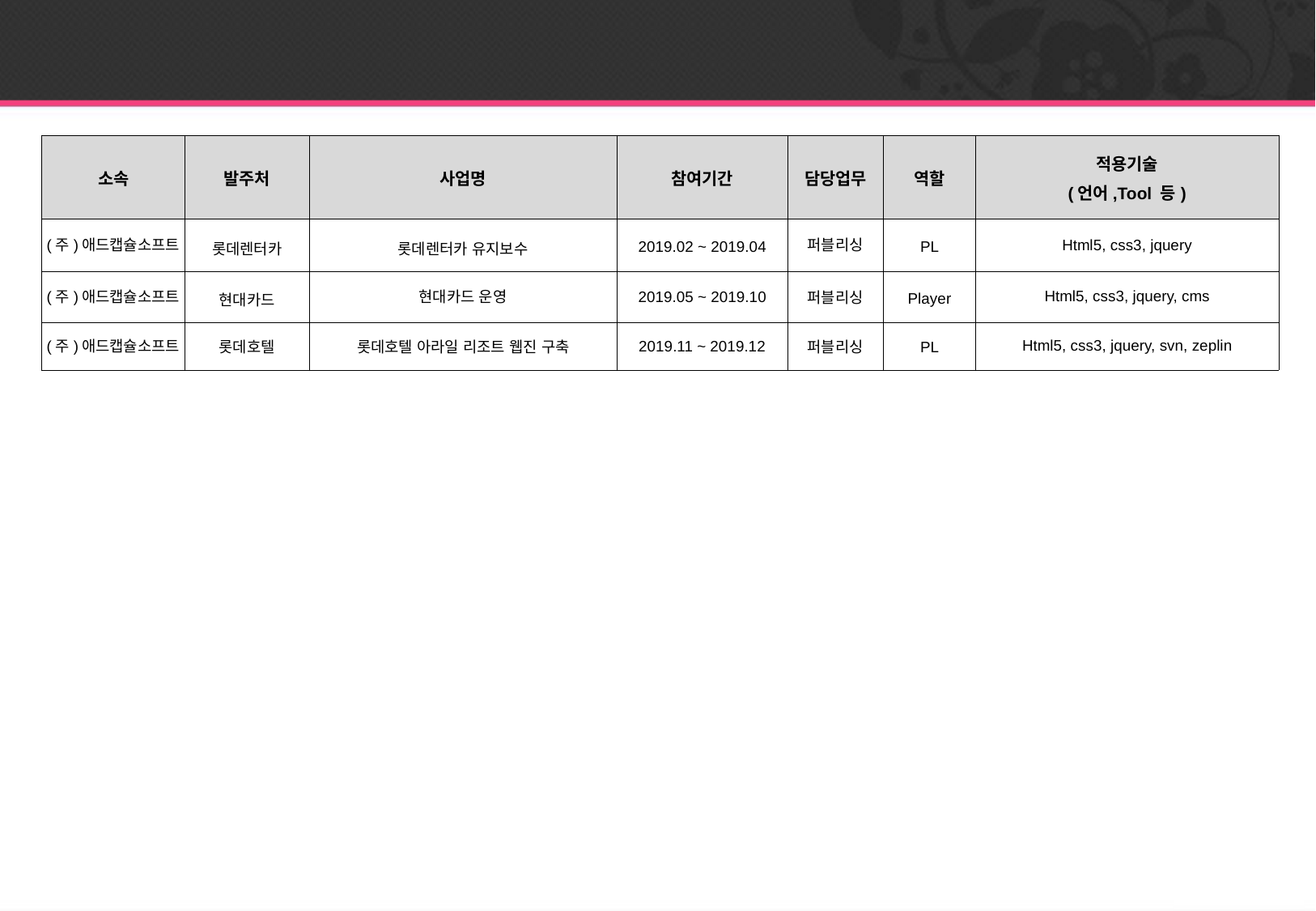

| 소속 | 발주처 | 사업명 | 참여기간 | 담당업무 | 역할 | 적용기술 (언어,Tool 등) |
| --- | --- | --- | --- | --- | --- | --- |
| (주)애드캡슐소프트 | 롯데렌터카 | 롯데렌터카 유지보수 | 2019.02 ~ 2019.04 | 퍼블리싱 | PL | Html5, css3, jquery |
| (주)애드캡슐소프트 | 현대카드 | 현대카드 운영 | 2019.05 ~ 2019.10 | 퍼블리싱 | Player | Html5, css3, jquery, cms |
| (주)애드캡슐소프트 | 롯데호텔 | 롯데호텔 아라일 리조트 웹진 구축 | 2019.11 ~ 2019.12 | 퍼블리싱 | PL | Html5, css3, jquery, svn, zeplin |